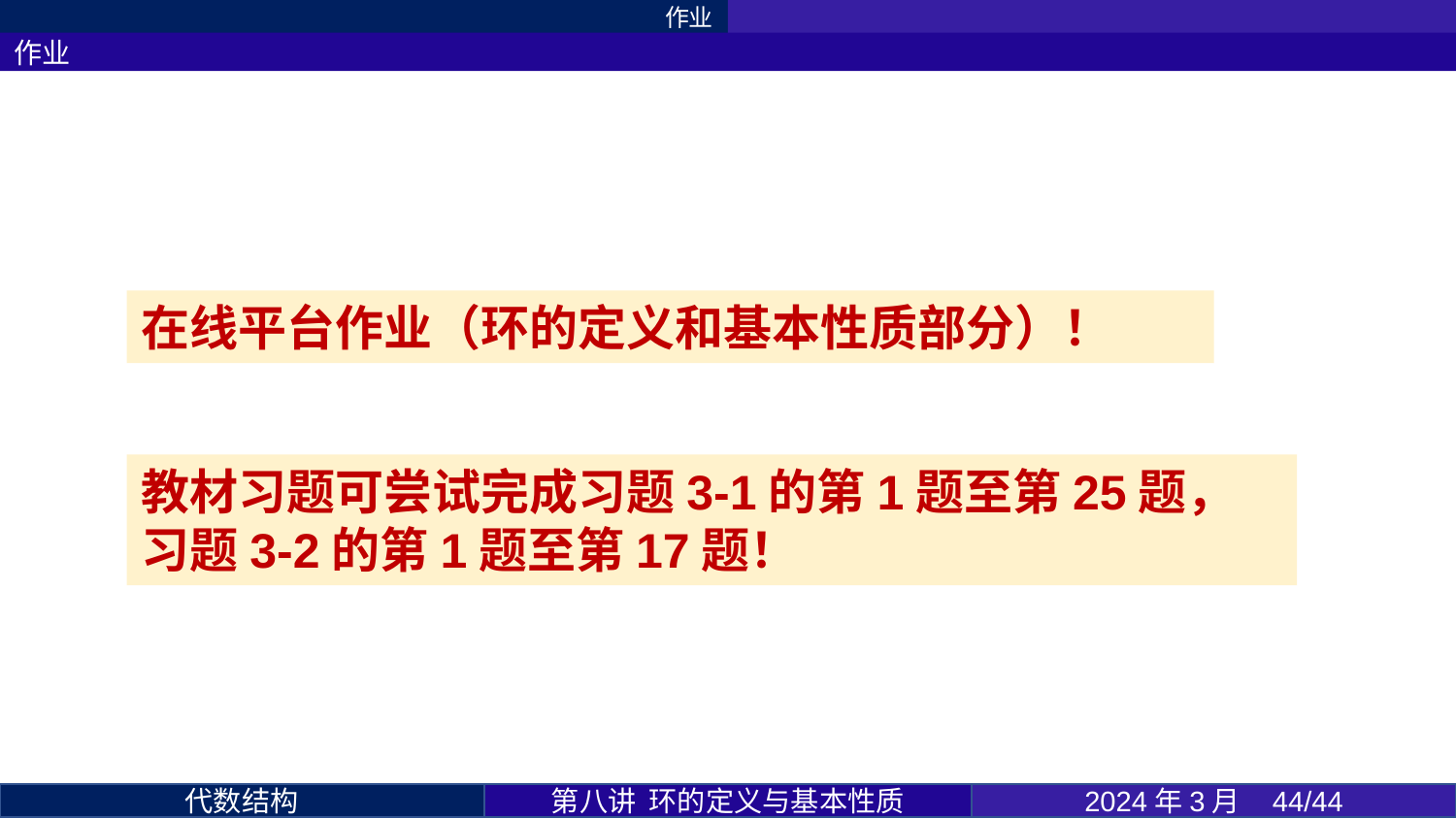

作业
作业
在线平台作业（环的定义和基本性质部分）！
教材习题可尝试完成习题3-1的第1题至第25题，习题3-2的第1题至第17题！
第八讲  环的定义与基本性质
2024年3月    44/44
代数结构